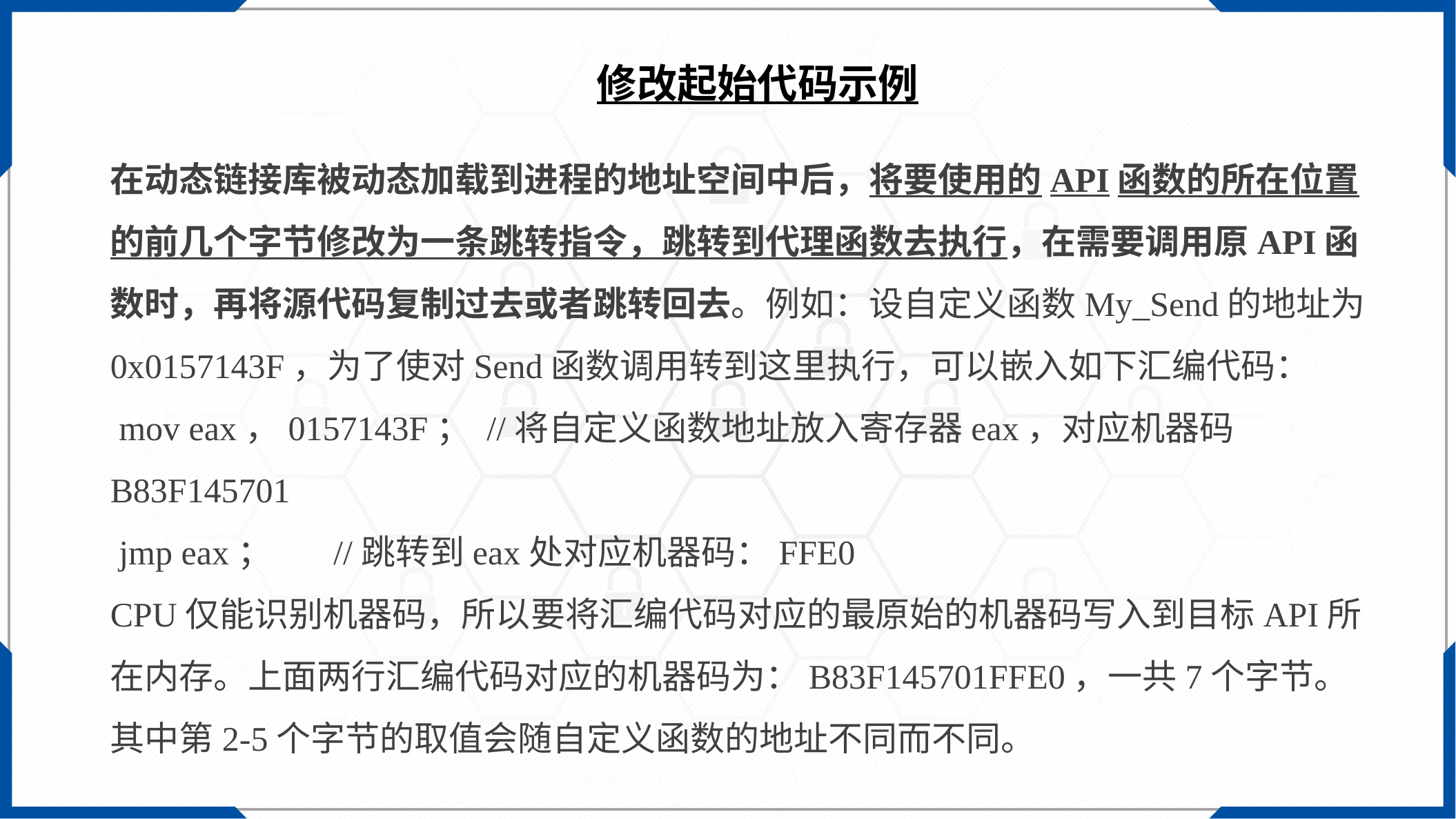

修改起始代码示例
在动态链接库被动态加载到进程的地址空间中后，将要使用的API函数的所在位置的前几个字节修改为一条跳转指令，跳转到代理函数去执行，在需要调用原API函数时，再将源代码复制过去或者跳转回去。例如：设自定义函数My_Send的地址为0x0157143F，为了使对Send函数调用转到这里执行，可以嵌入如下汇编代码：
 mov eax，0157143F； //将自定义函数地址放入寄存器eax，对应机器码B83F145701
 jmp eax；	 //跳转到eax处对应机器码：FFE0
CPU仅能识别机器码，所以要将汇编代码对应的最原始的机器码写入到目标API所在内存。上面两行汇编代码对应的机器码为：B83F145701FFE0，一共7个字节。其中第2-5个字节的取值会随自定义函数的地址不同而不同。